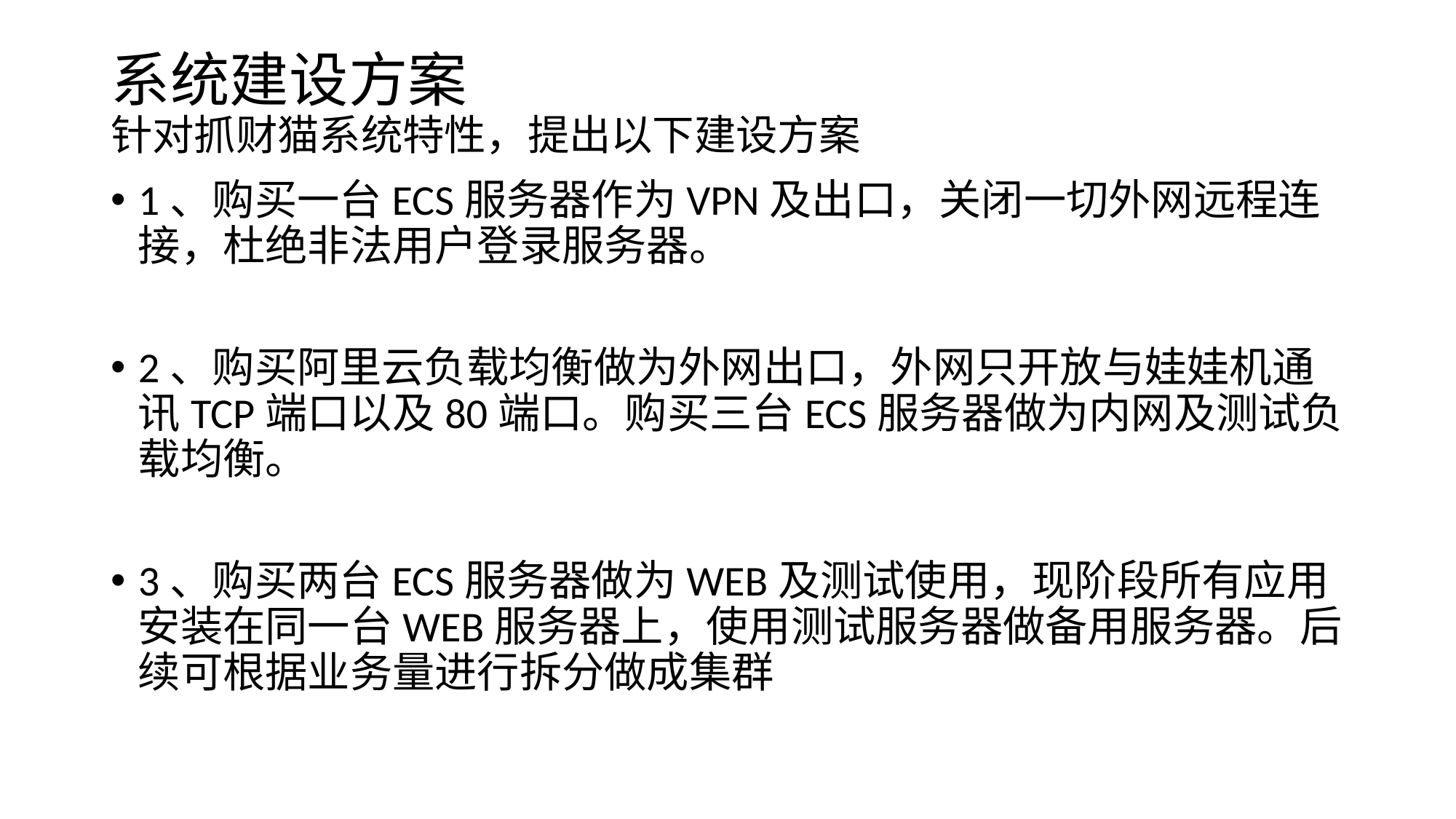

# 系统建设方案 针对抓财猫系统特性，提出以下建设方案
1、购买一台ECS服务器作为VPN及出口，关闭一切外网远程连接，杜绝非法用户登录服务器。

2、购买阿里云负载均衡做为外网出口，外网只开放与娃娃机通讯TCP端口以及80端口。购买三台ECS服务器做为内网及测试负载均衡。

3、购买两台ECS服务器做为WEB及测试使用，现阶段所有应用安装在同一台WEB服务器上，使用测试服务器做备用服务器。后续可根据业务量进行拆分做成集群